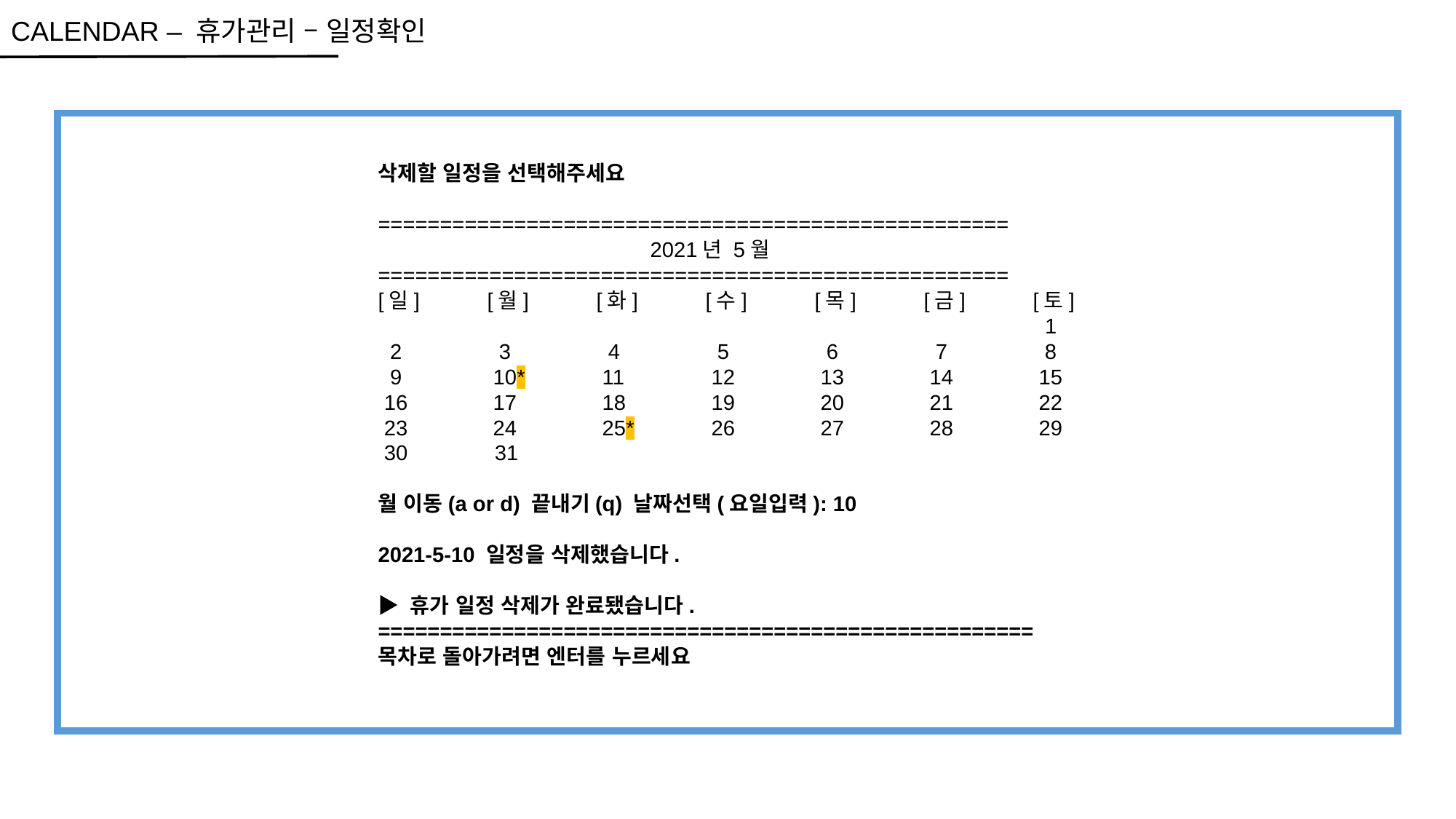

CALENDAR – 휴가관리 – 일정확인

삭제할 일정을 선택해주세요

===================================================
 		         2021년 5월
===================================================
[일]	[월]	[화]	[수]	[목]	[금]	[토]
						  1
  2	  3	  4	  5	  6	  7	  8
  9	 10*	 11	 12	 13	 14	 15
 16	 17	 18	 19	 20	 21	 22
 23	 24	 25*	 26	 27	 28	 29
 30    	     31

월 이동(a or d) 끝내기(q) 날짜선택(요일입력): 10

2021-5-10 일정을 삭제했습니다.

▶ 휴가 일정 삭제가 완료됐습니다.
=====================================================
목차로 돌아가려면 엔터를 누르세요